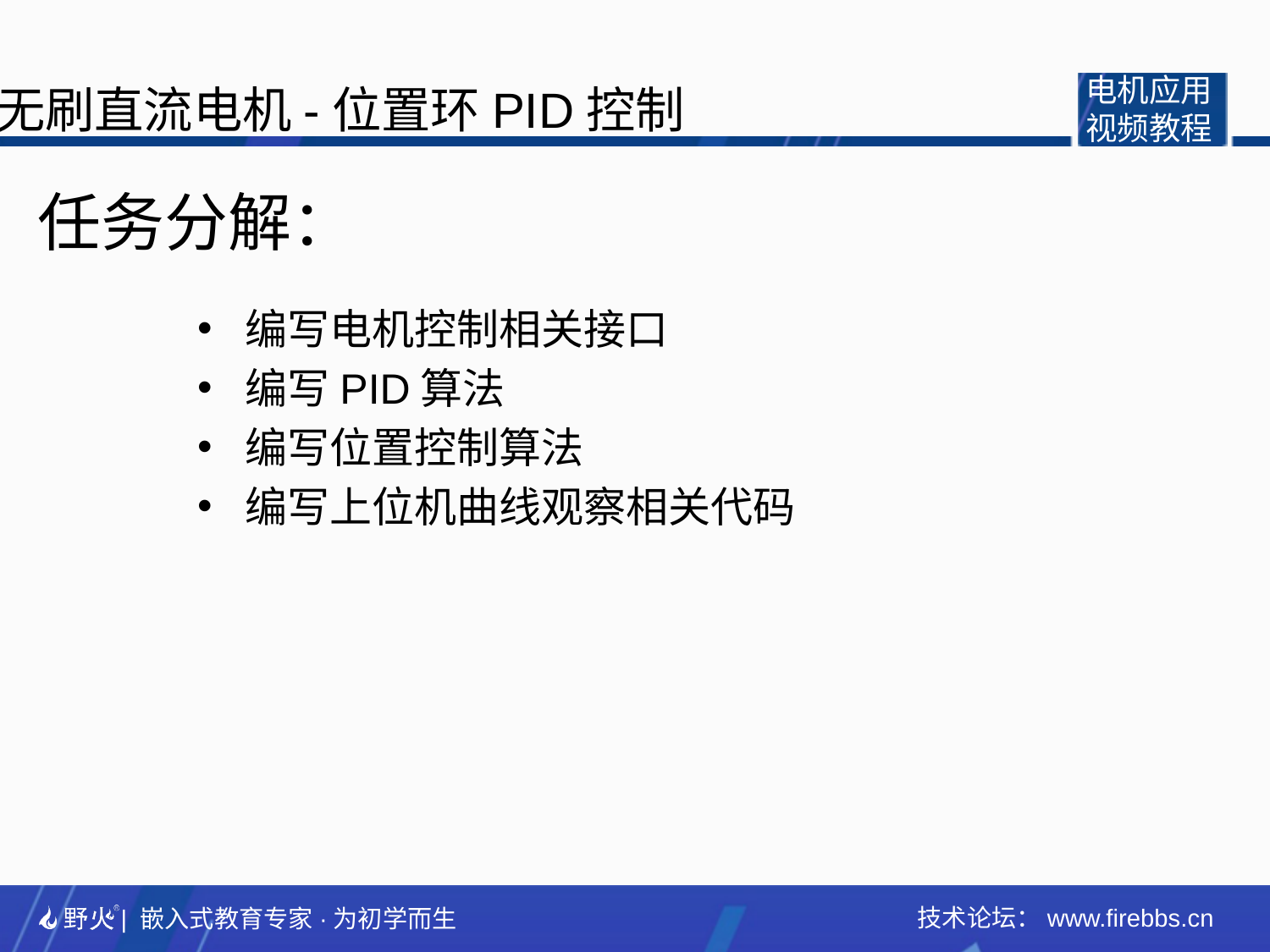

无刷直流电机-位置环PID控制
电机应用
视频教程
任务分解：
编写电机控制相关接口
编写PID算法
编写位置控制算法
编写上位机曲线观察相关代码